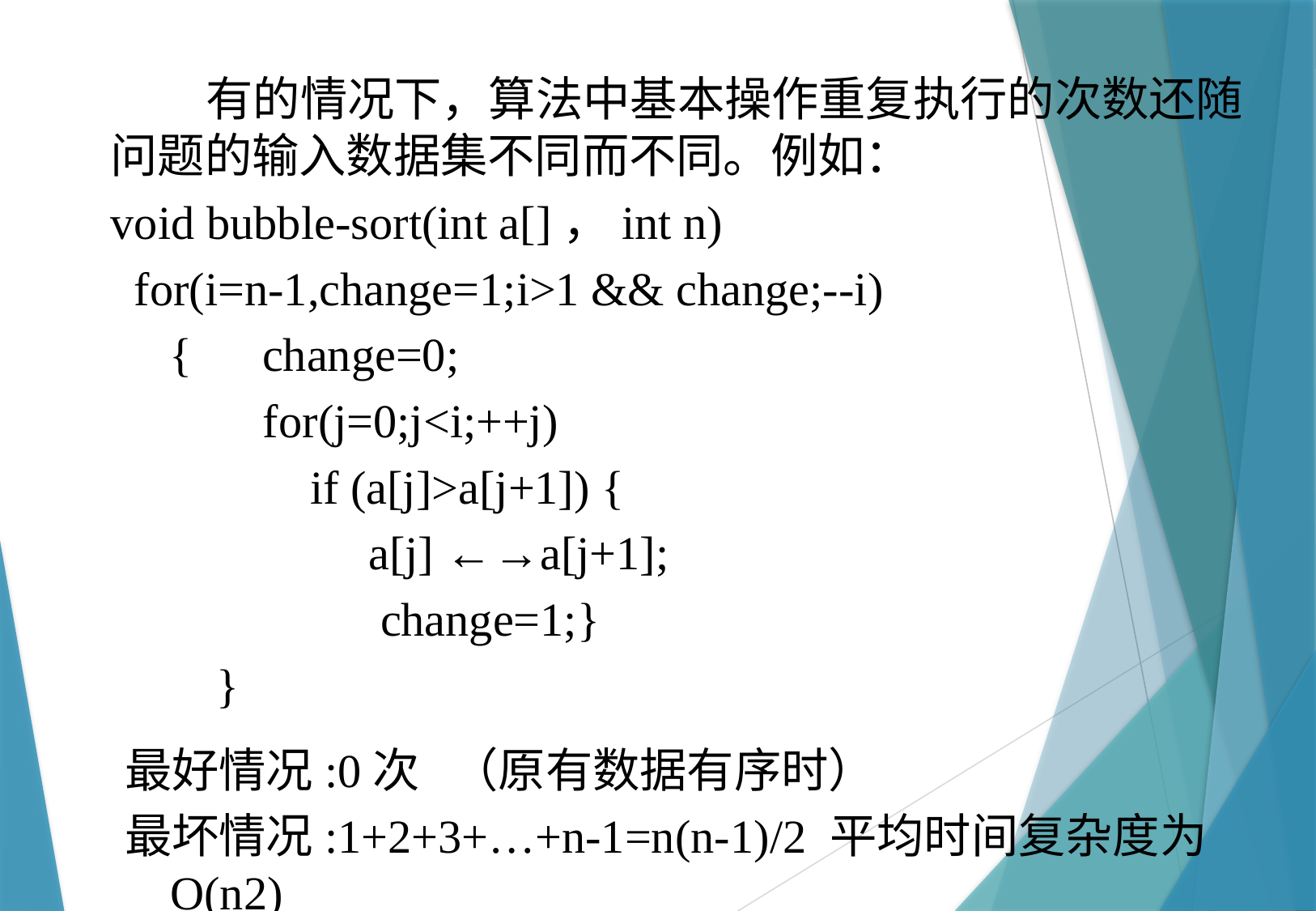

有的情况下，算法中基本操作重复执行的次数还随问题的输入数据集不同而不同。例如：
void bubble-sort(int a[]，int n)
  for(i=n-1,change=1;i>1 && change;--i)
     {      change=0;
             for(j=0;j<i;++j)
                 if (a[j]>a[j+1]) {
                      a[j] ←→a[j+1];
                       change=1;}
         }
最好情况:0次   （原有数据有序时）
最坏情况:1+2+3+…+n-1=n(n-1)/2 平均时间复杂度为O(n2)